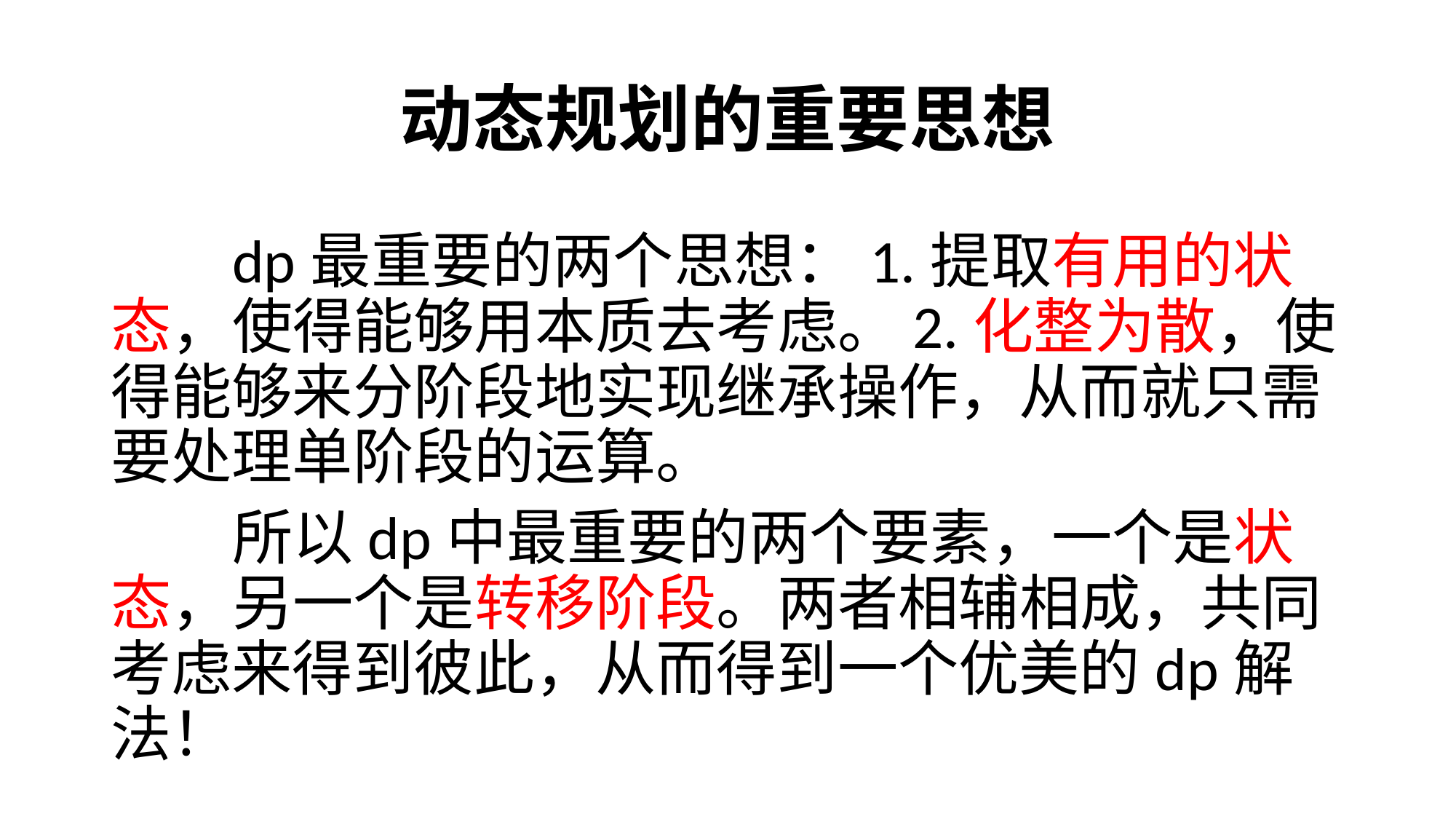

# 动态规划的重要思想
dp最重要的两个思想：1.提取有用的状态，使得能够用本质去考虑。2.化整为散，使得能够来分阶段地实现继承操作，从而就只需要处理单阶段的运算。
所以dp中最重要的两个要素，一个是状态，另一个是转移阶段。两者相辅相成，共同考虑来得到彼此，从而得到一个优美的dp解法！